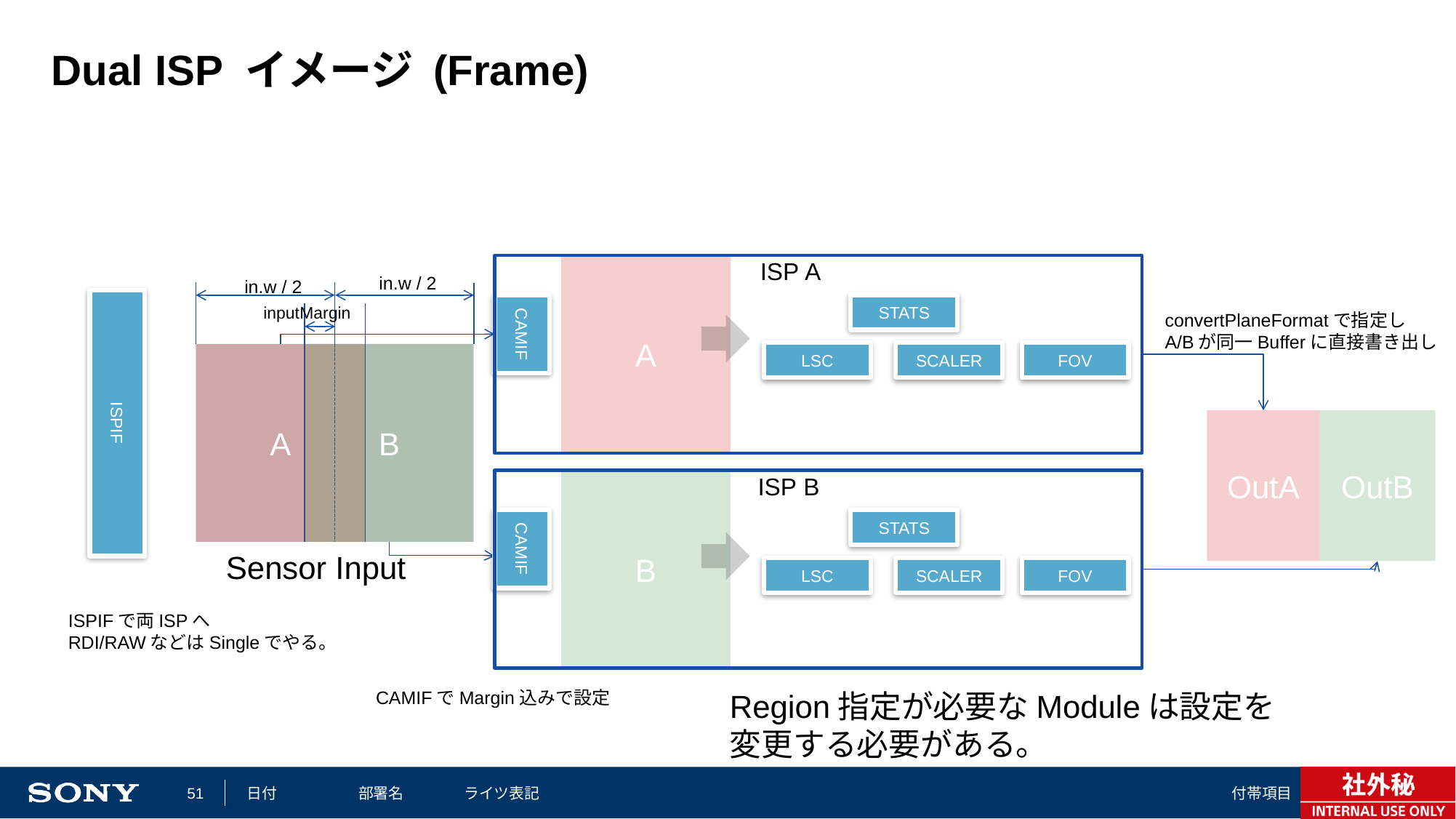

# Dual ISP イメージ (Frame)
ISP A

A
in.w / 2
in.w / 2
STATS
inputMargin
convertPlaneFormatで指定し
A/Bが同一Bufferに直接書き出し
CAMIF

LSC
SCALER
FOV

A
B
ISPIF
OutA
OutB
ISP B

B
STATS
CAMIF

Sensor Input
LSC
SCALER
FOV
ISPIFで両ISPへ
RDI/RAWなどはSingleでやる。
CAMIFでMargin込みで設定
Region指定が必要なModuleは設定を
変更する必要がある。